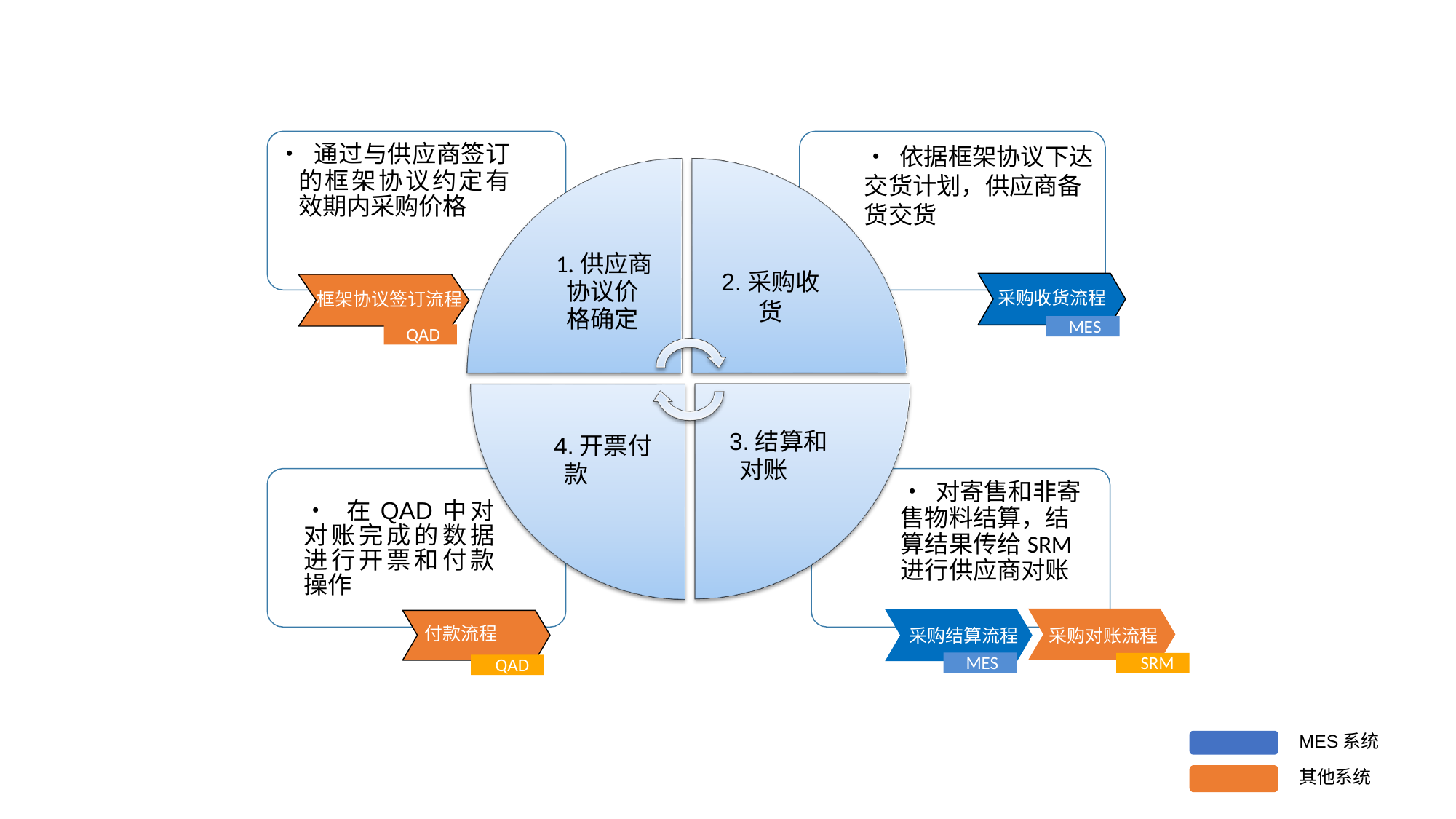

• 通过与供应商签订的框架协议约定有效期内采购价格
• 依据框架协议下达交货计划，供应商备货交货

1.供应商协议价格确定
1.供应商 协议价格 确定
2.采购收货

框架协议 签订流程

采购收货流程
框架协议签订流程
MES
QAD

3.实际支 付价格确 定
3.结算和对账
4.开票付款

• 对寄售和非寄售物料结算，结算结果传给SRM进行供应商对账
• 在QAD中对对账完成的数据进行开票和付款操作

物料反冲流程
付款流程
物料反冲流程
采购对账流程
采购结算流程
MES
SRM
QAD
MES系统
其他系统